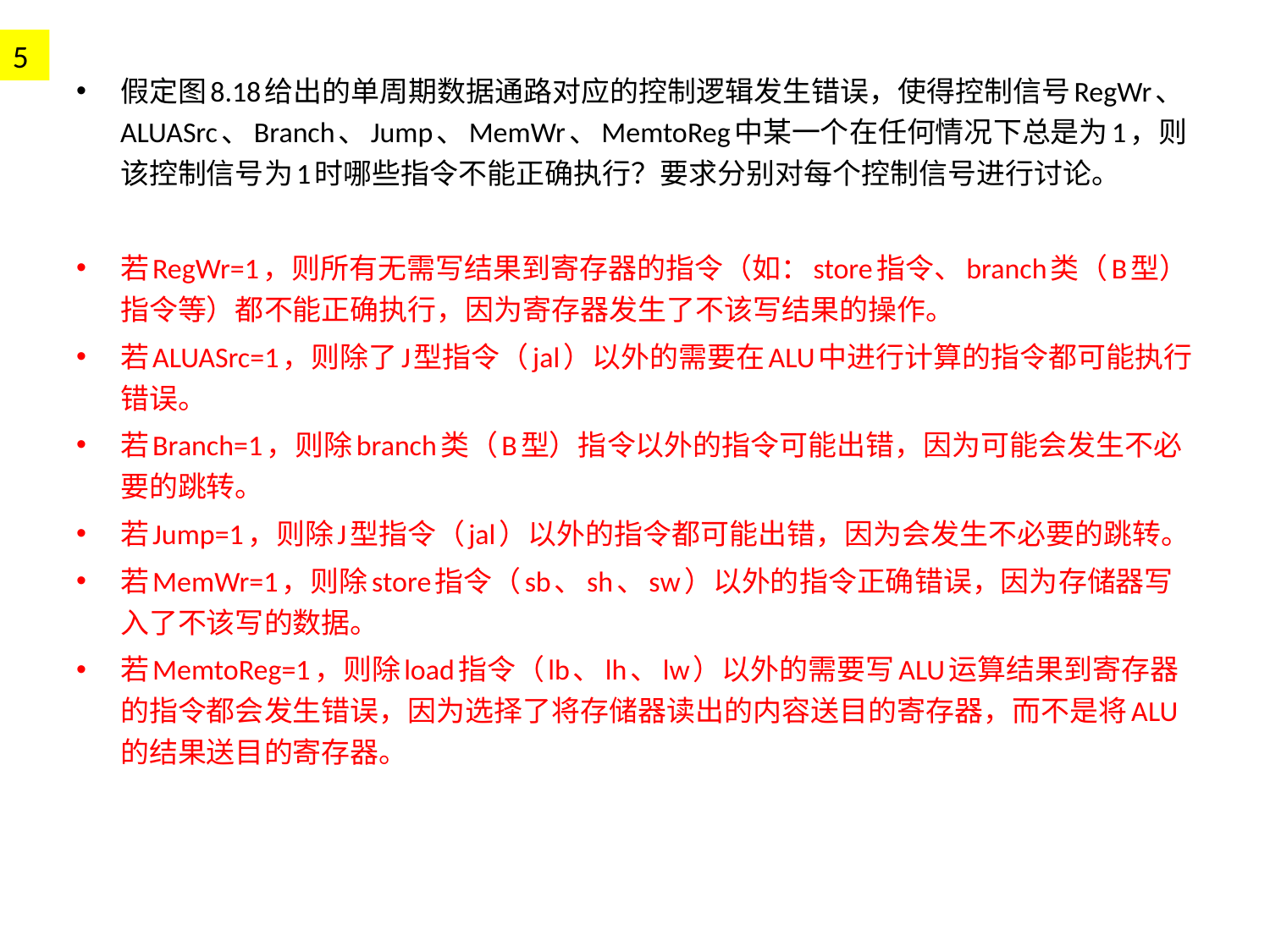

5
假定图8.18给出的单周期数据通路对应的控制逻辑发生错误，使得控制信号RegWr、ALUASrc、Branch、Jump、MemWr、MemtoReg中某一个在任何情况下总是为1，则该控制信号为1时哪些指令不能正确执行？要求分别对每个控制信号进行讨论。

若RegWr=1，则所有无需写结果到寄存器的指令（如：store指令、branch类（B型）指令等）都不能正确执行，因为寄存器发生了不该写结果的操作。
若ALUASrc=1，则除了J型指令（jal）以外的需要在ALU中进行计算的指令都可能执行错误。
若Branch=1，则除branch类（B型）指令以外的指令可能出错，因为可能会发生不必要的跳转。
若Jump=1，则除J型指令（jal）以外的指令都可能出错，因为会发生不必要的跳转。
若MemWr=1，则除store指令（sb、sh、sw）以外的指令正确错误，因为存储器写入了不该写的数据。
若MemtoReg=1，则除load指令（lb、lh、lw）以外的需要写ALU运算结果到寄存器的指令都会发生错误，因为选择了将存储器读出的内容送目的寄存器，而不是将ALU的结果送目的寄存器。